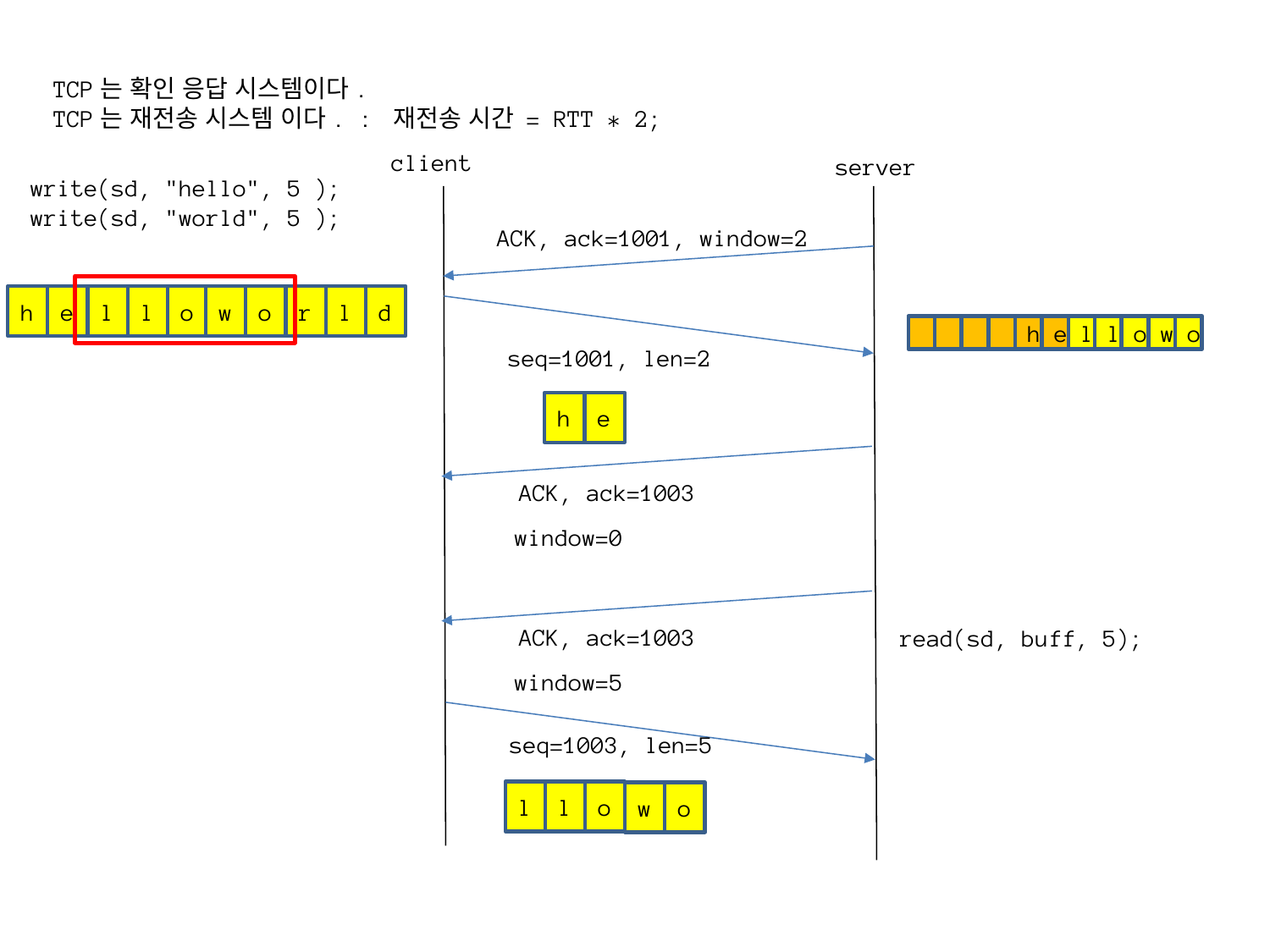

TCP는 확인 응답 시스템이다.
TCP는 재전송 시스템 이다. : 재전송 시간 = RTT * 2;
client
server
write(sd, "hello", 5 );
write(sd, "world", 5 );

ACK, ack=1001, window=2

h
e
l
l
o
w
o
r
l
d

h
e
l
l
o
w
o
seq=1001, len=2
h
e
ACK, ack=1003
window=0
ACK, ack=1003
read(sd, buff, 5);
window=5
seq=1003, len=5
l
l
o
w
o